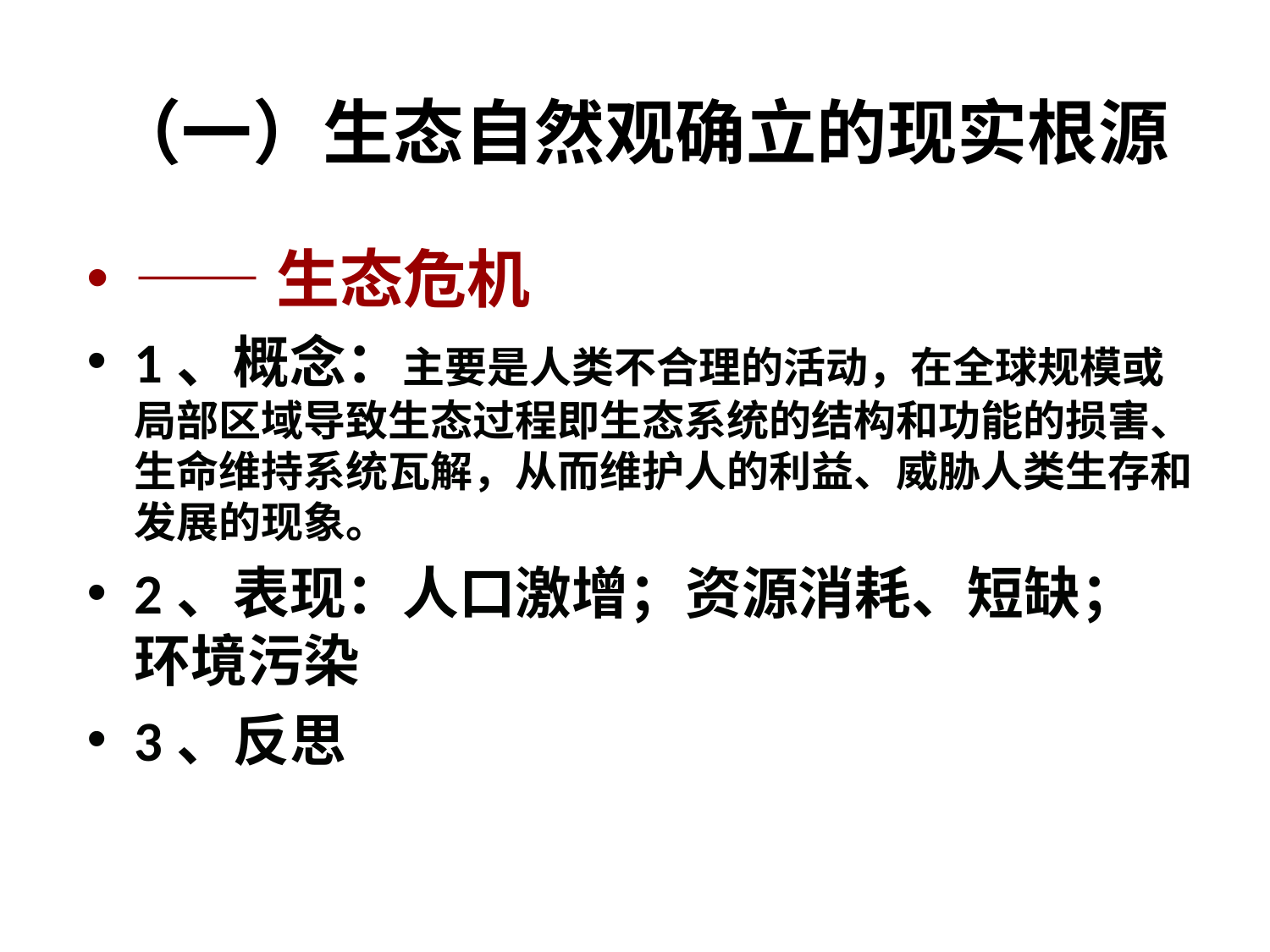

（一）生态自然观确立的现实根源
——生态危机
1、概念：主要是人类不合理的活动，在全球规模或局部区域导致生态过程即生态系统的结构和功能的损害、生命维持系统瓦解，从而维护人的利益、威胁人类生存和发展的现象。
2、表现：人口激增；资源消耗、短缺；环境污染
3、反思